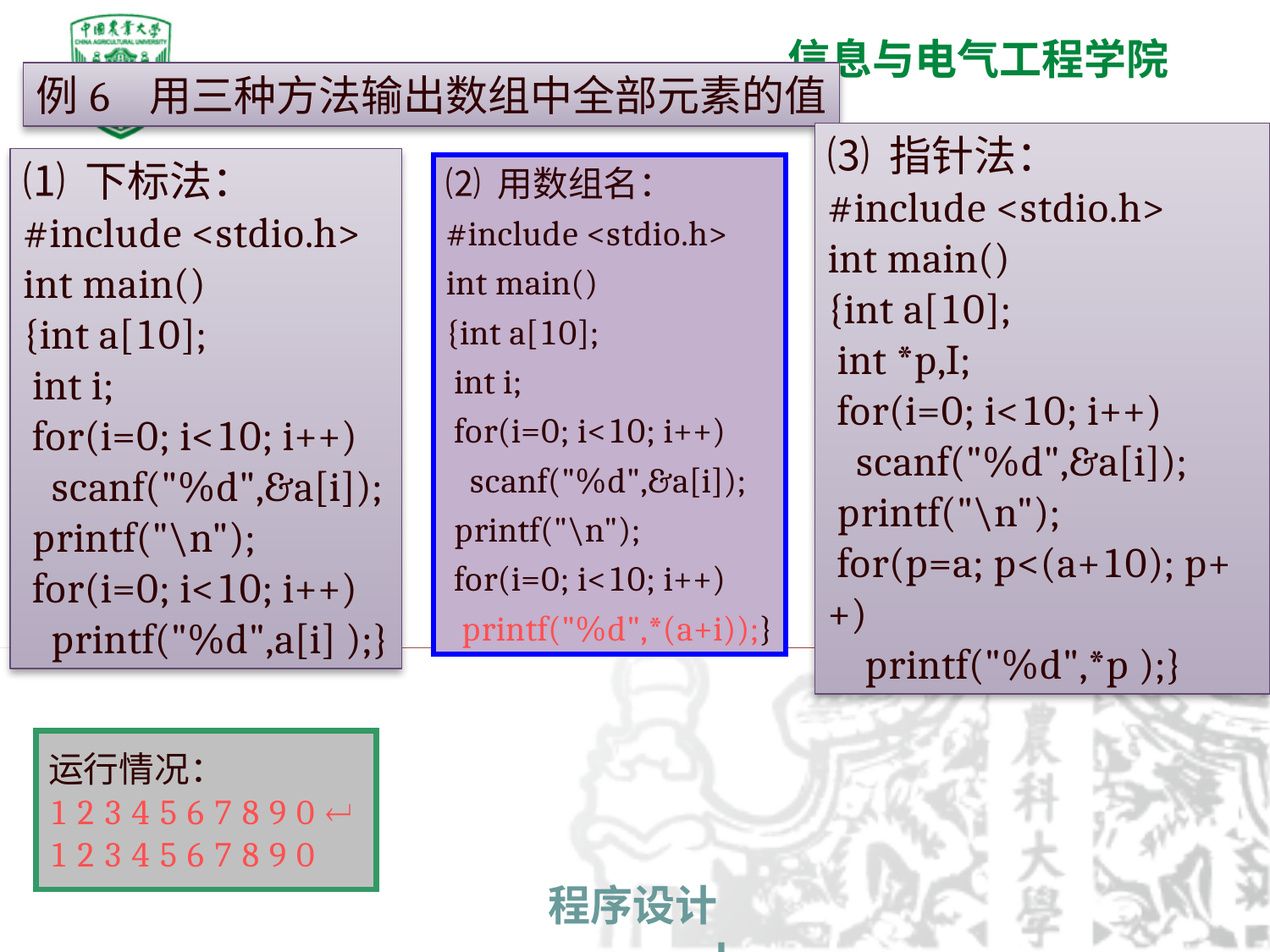

例6   用三种方法输出数组中全部元素的值
⑴ 下标法：
#include <stdio.h>
int main()
{int a[10];
 int i;
 for(i=0; i<10; i++)
   scanf("%d",&a[i]);
 printf("\n");
 for(i=0; i<10; i++)
   printf("%d",a[i] );}
⑶ 指针法：
#include <stdio.h>
int main()
{int a[10];
 int *p,I;
 for(i=0; i<10; i++)
   scanf("%d",&a[i]);
 printf("\n");
 for(p=a; p<(a+10); p++)
    printf("%d",*p );}
⑵ 用数组名：
#include <stdio.h>
int main()
{int a[10];
 int i;
 for(i=0; i<10; i++)
   scanf("%d",&a[i]);
 printf("\n");
 for(i=0; i<10; i++)
  printf("%d",*(a+i));}
运行情况：
1 2 3 4 5 6 7 8 9 0 ↵
1 2 3 4 5 6 7 8 9 0